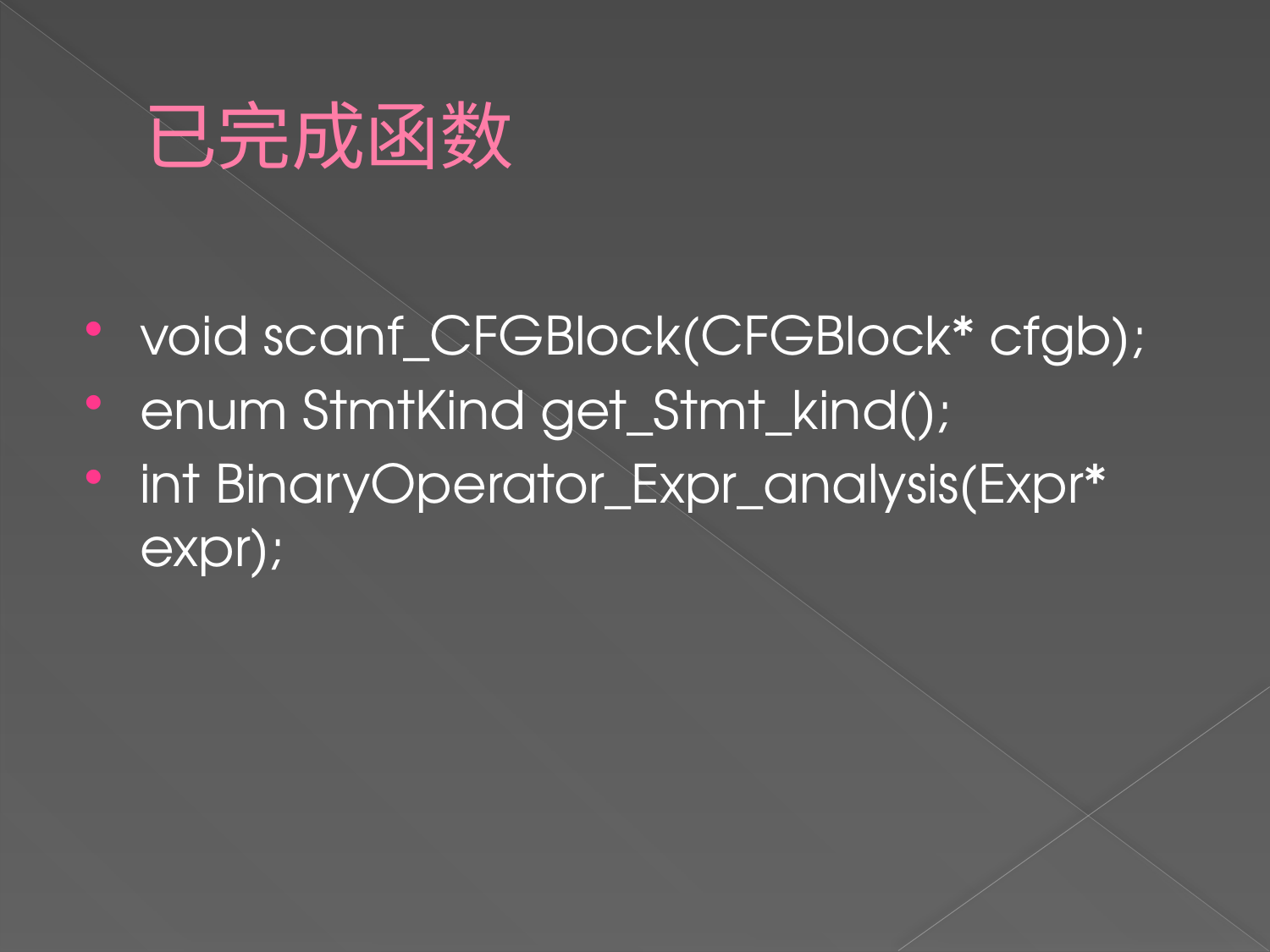

# 已完成函数
void scanf_CFGBlock(CFGBlock* cfgb);
enum StmtKind get_Stmt_kind();
int BinaryOperator_Expr_analysis(Expr* expr);